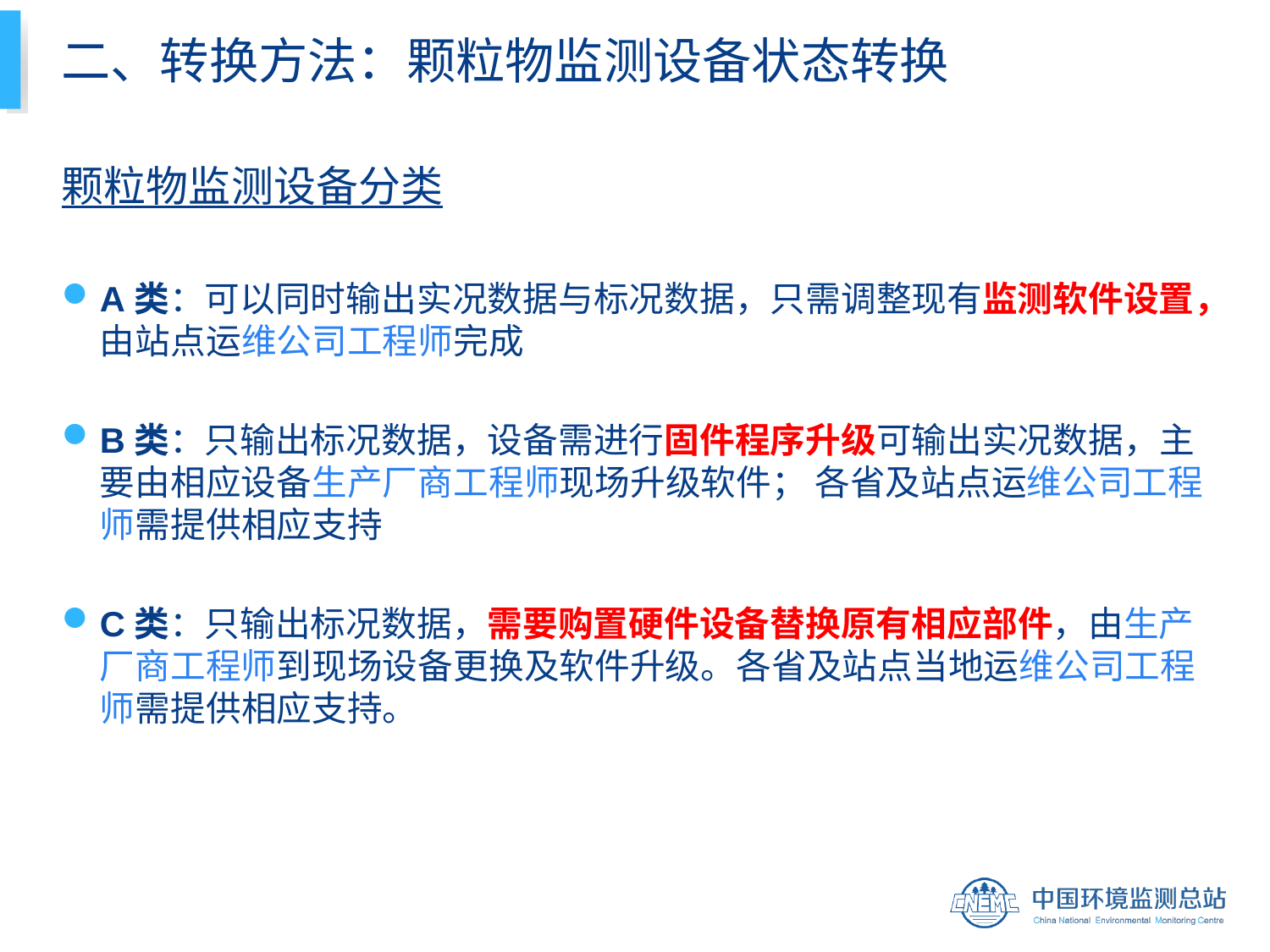

# 二、转换方法：颗粒物监测设备状态转换
颗粒物监测设备分类

A类：可以同时输出实况数据与标况数据，只需调整现有监测软件设置，由站点运维公司工程师完成

B类：只输出标况数据，设备需进行固件程序升级可输出实况数据，主要由相应设备生产厂商工程师现场升级软件； 各省及站点运维公司工程师需提供相应支持

C类：只输出标况数据，需要购置硬件设备替换原有相应部件，由生产厂商工程师到现场设备更换及软件升级。各省及站点当地运维公司工程师需提供相应支持。